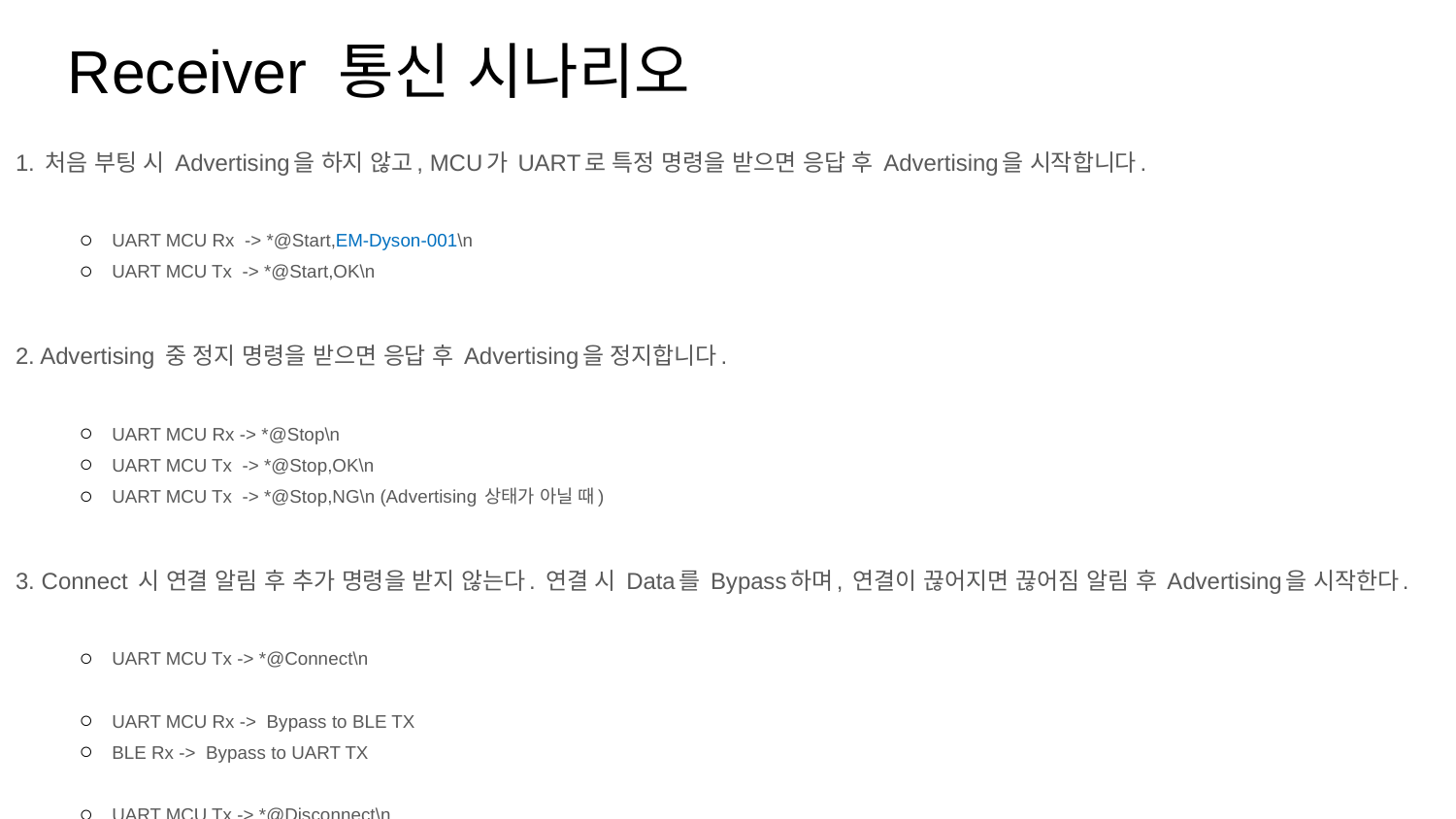

# Receiver 통신 시나리오

1. 처음 부팅 시 Advertising을 하지 않고, MCU가 UART로 특정 명령을 받으면 응답 후 Advertising을 시작합니다.

UART MCU Rx  -> *@Start,EM-Dyson-001\n
UART MCU Tx  -> *@Start,OK\n

2. Advertising 중 정지 명령을 받으면 응답 후 Advertising을 정지합니다.

UART MCU Rx -> *@Stop\n
UART MCU Tx  -> *@Stop,OK\n
UART MCU Tx  -> *@Stop,NG\n (Advertising 상태가 아닐 때)

3. Connect 시 연결 알림 후 추가 명령을 받지 않는다. 연결 시 Data를 Bypass하며, 연결이 끊어지면 끊어짐 알림 후 Advertising을 시작한다.

UART MCU Tx -> *@Connect\n

UART MCU Rx ->  Bypass to BLE TX
BLE Rx ->  Bypass to UART TX

UART MCU Tx -> *@Disconnect\n